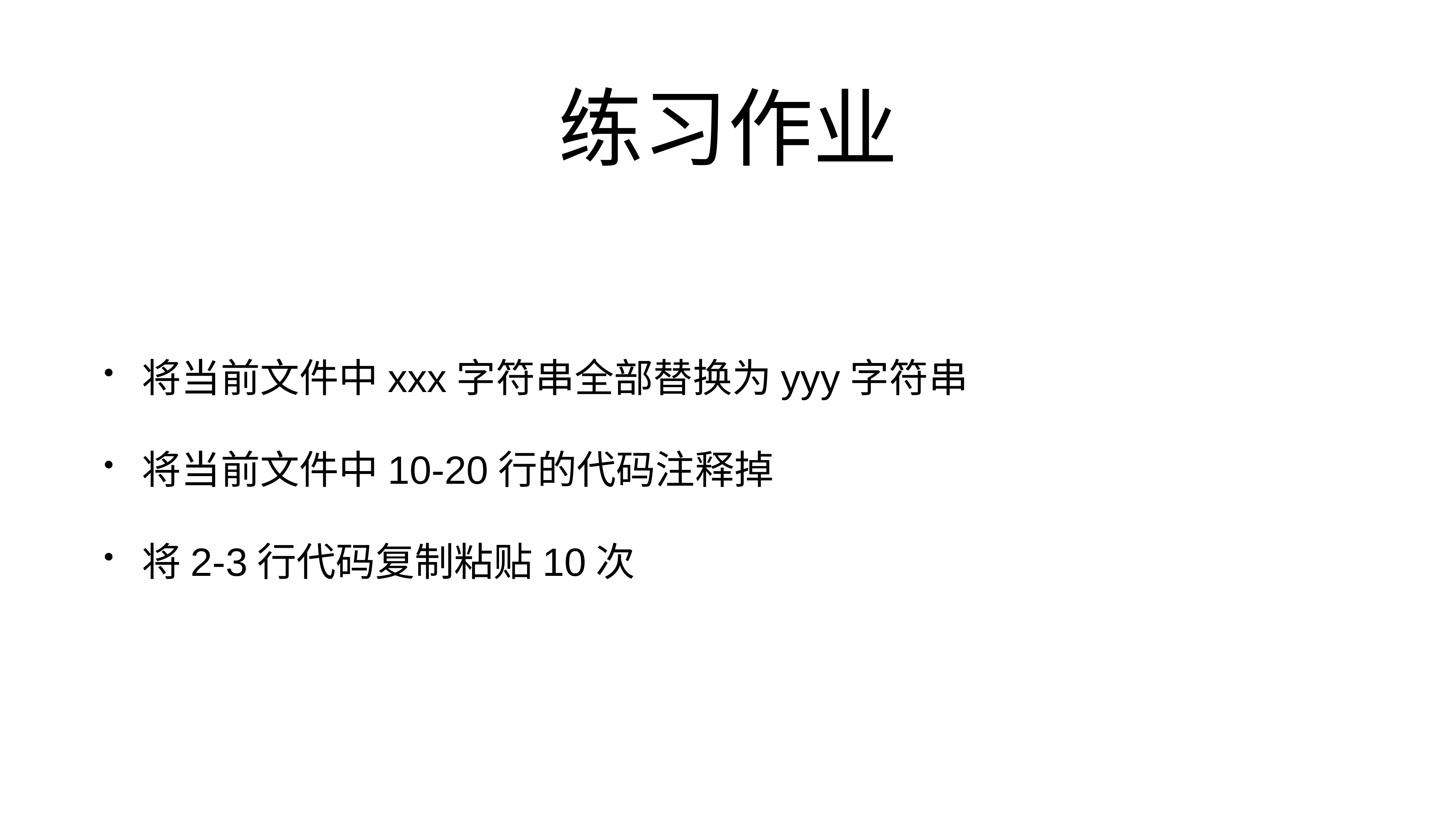

# 练习作业
将当前文件中xxx字符串全部替换为yyy字符串
将当前文件中10-20行的代码注释掉
将2-3行代码复制粘贴10次